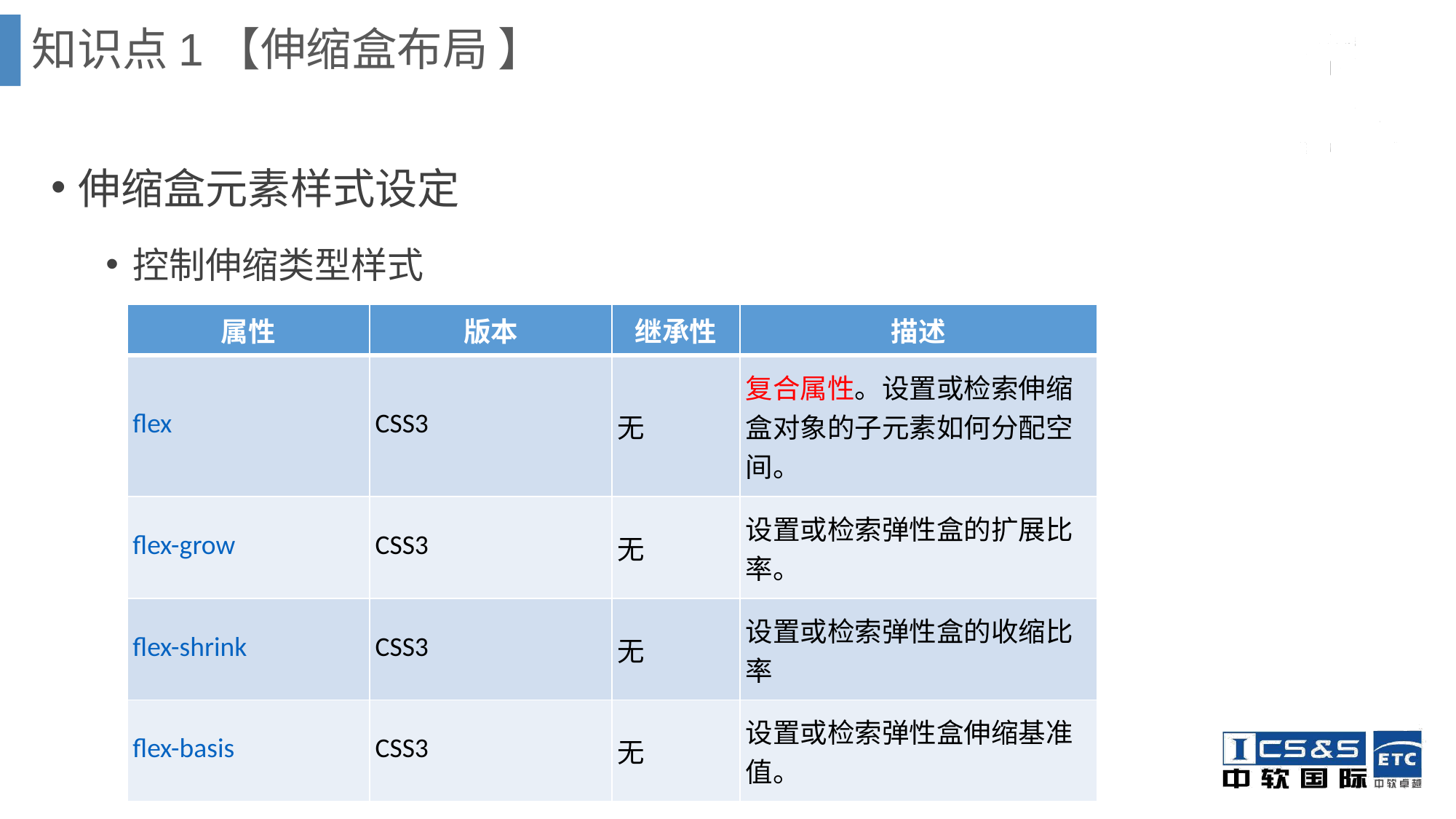

知识点1【伸缩盒布局 】
伸缩盒元素样式设定
控制伸缩类型样式
| 属性 | 版本 | 继承性 | 描述 |
| --- | --- | --- | --- |
| flex | CSS3 | 无 | 复合属性。设置或检索伸缩盒对象的子元素如何分配空间。 |
| flex-grow | CSS3 | 无 | 设置或检索弹性盒的扩展比率。 |
| flex-shrink | CSS3 | 无 | 设置或检索弹性盒的收缩比率 |
| flex-basis | CSS3 | 无 | 设置或检索弹性盒伸缩基准值。 |